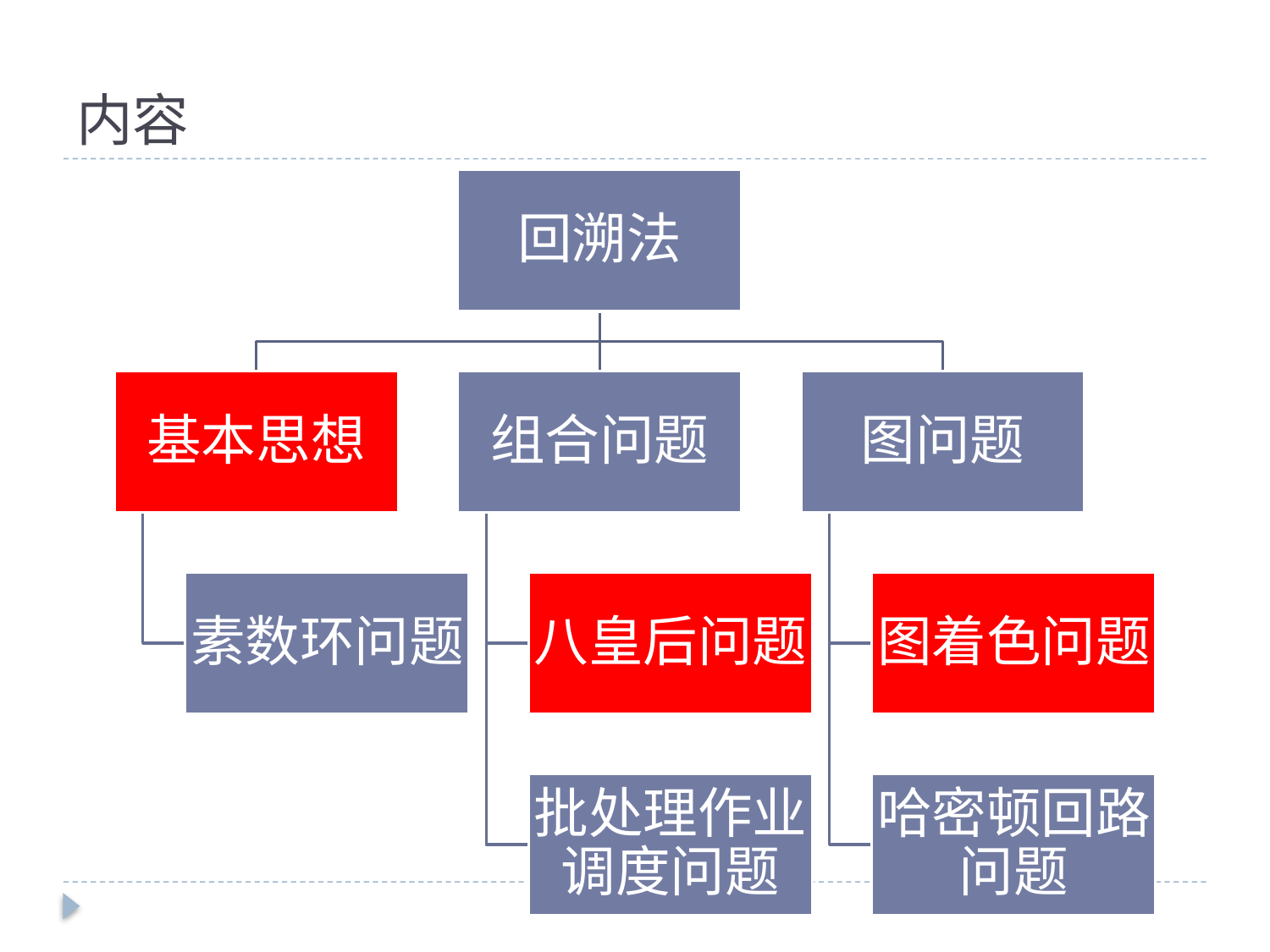

# 内容
回溯法
基本思想
素数环问题
组合问题
八皇后问题
批处理作业调度问题
图问题
图着色问题
哈密顿回路问题